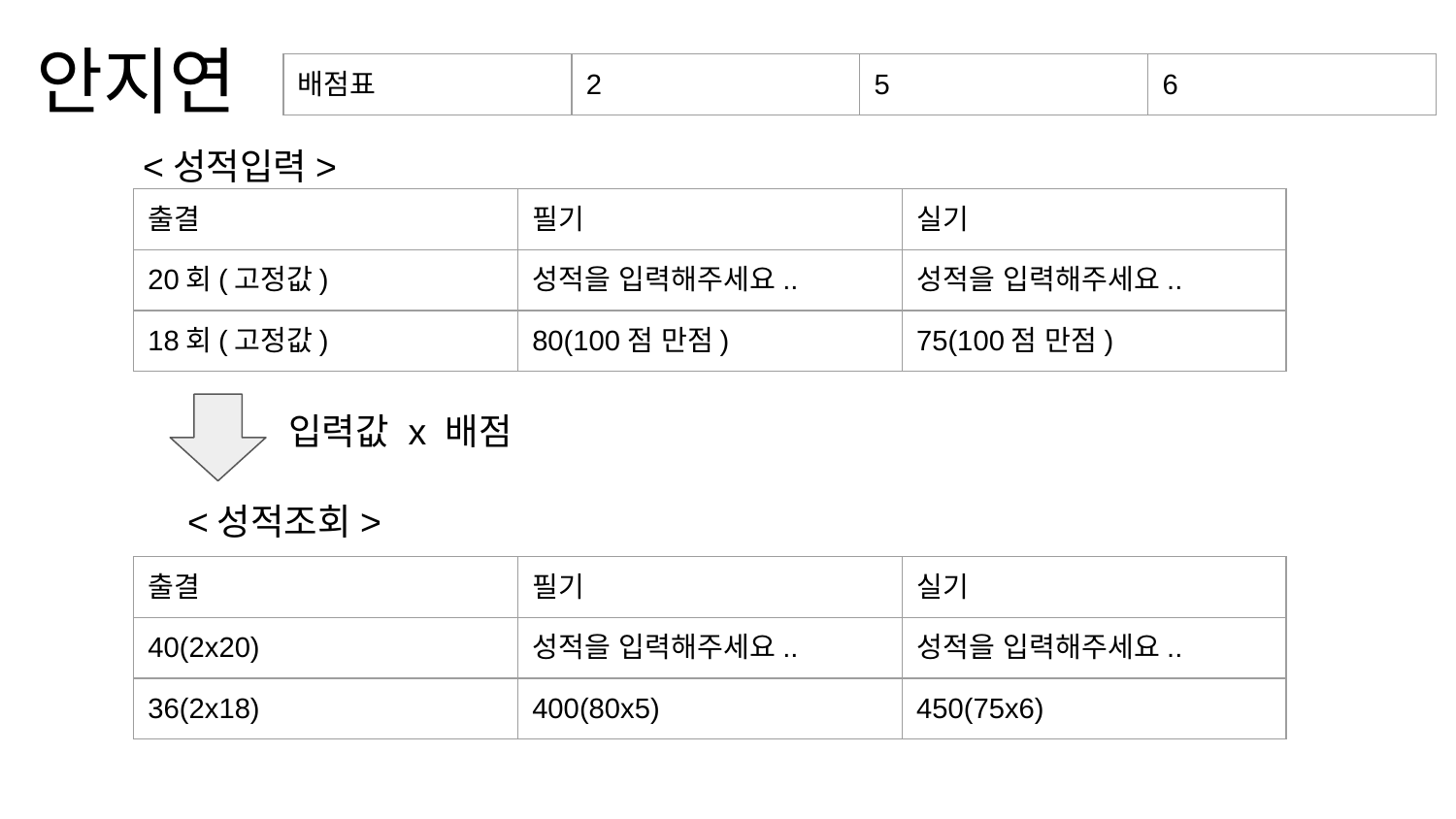

# 안지연
| 배점표 | 2 | 5 | 6 |
| --- | --- | --- | --- |
<성적입력>
| 출결 | 필기 | 실기 |
| --- | --- | --- |
| 20회(고정값) | 성적을 입력해주세요.. | 성적을 입력해주세요.. |
| 18회(고정값) | 80(100점 만점) | 75(100점 만점) |

입력값 x 배점
<성적조회>
| 출결 | 필기 | 실기 |
| --- | --- | --- |
| 40(2x20) | 성적을 입력해주세요.. | 성적을 입력해주세요.. |
| 36(2x18) | 400(80x5) | 450(75x6) |